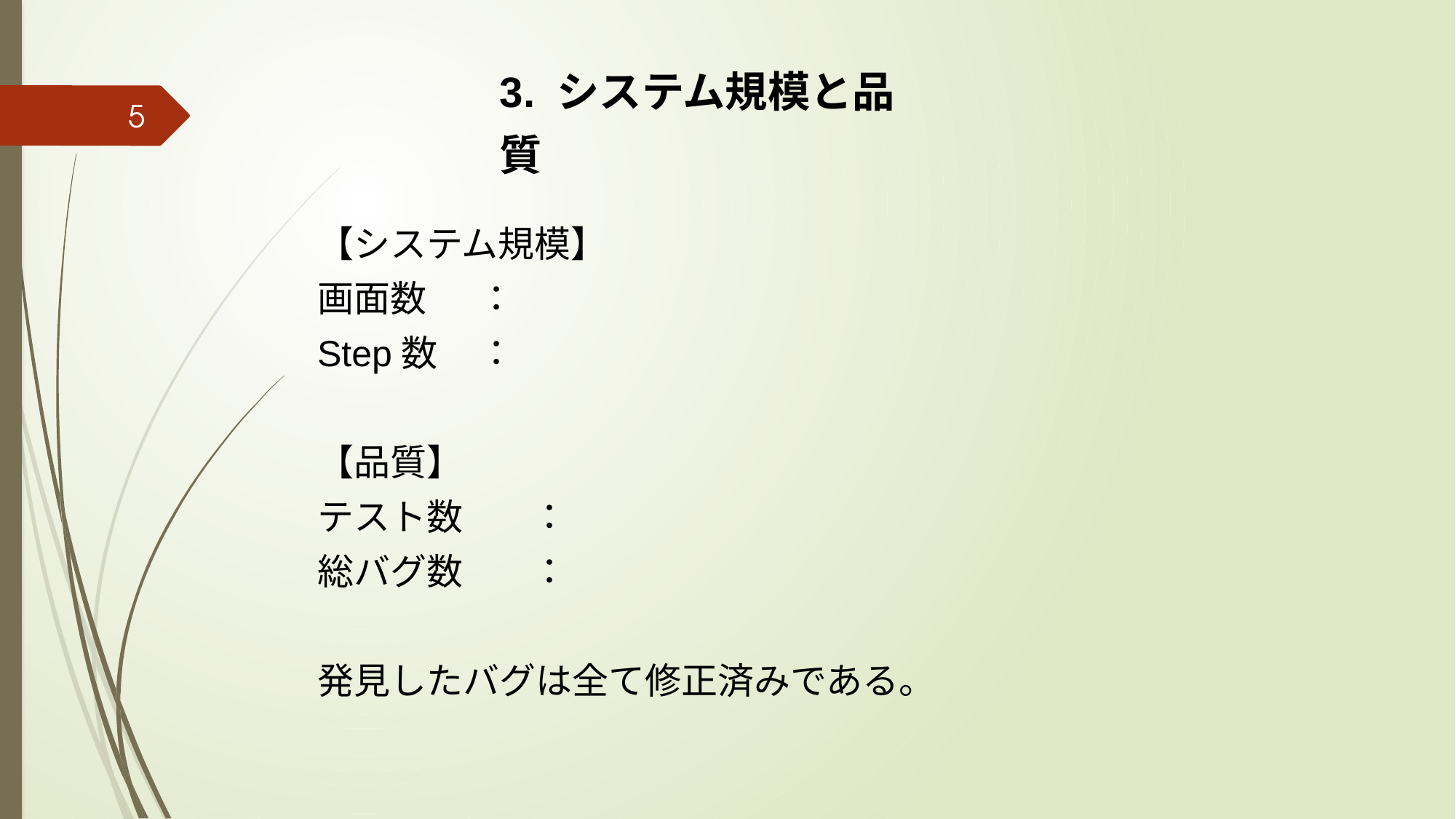

3. システム規模と品質
5
【システム規模】
画面数	：
Step数	：

【品質】
テスト数		：
総バグ数		：

発見したバグは全て修正済みである。